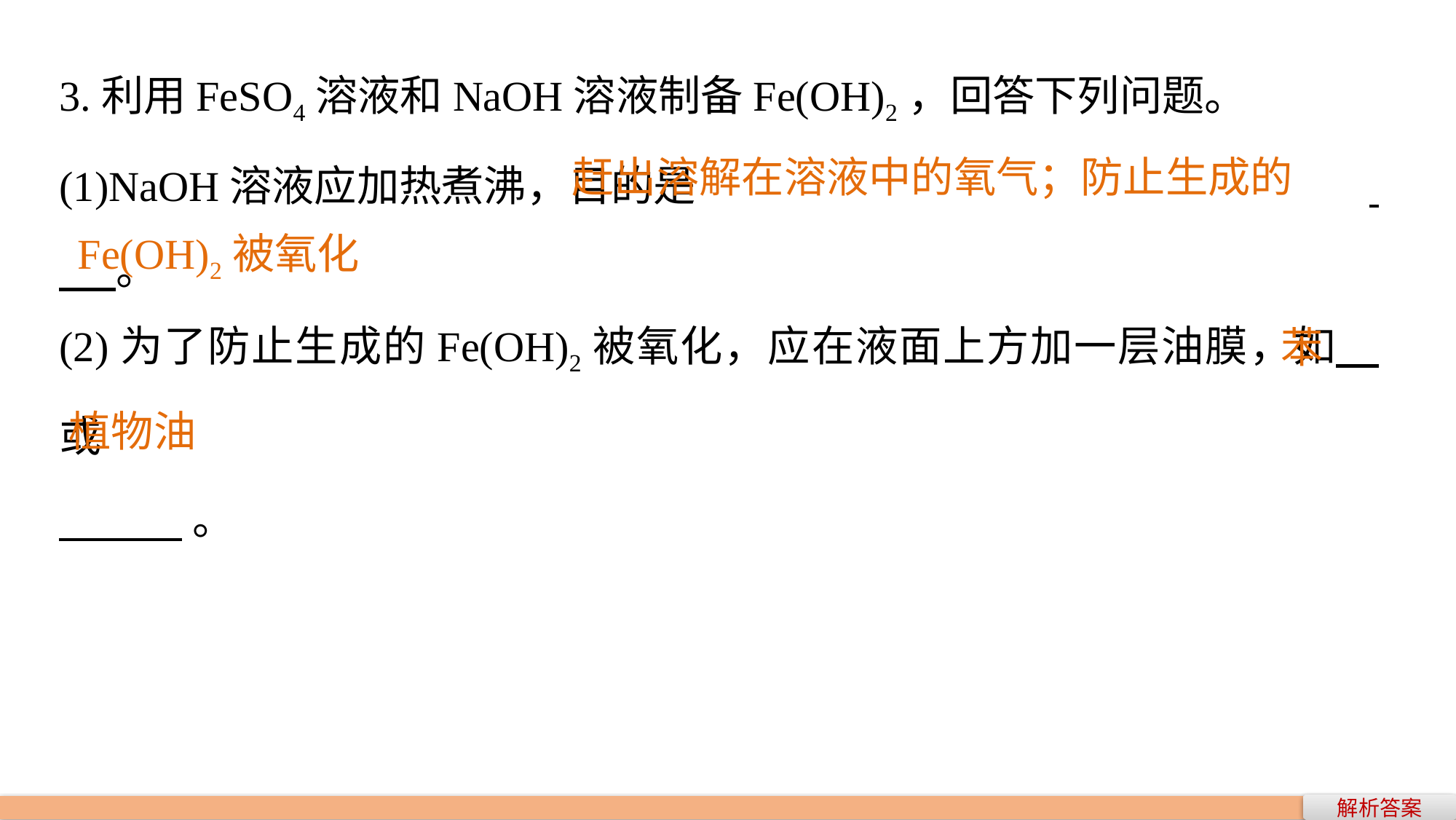

3.利用FeSO4溶液和NaOH溶液制备Fe(OH)2，回答下列问题。
(1)NaOH溶液应加热煮沸，目的是							        。
(2)为了防止生成的Fe(OH)2被氧化，应在液面上方加一层油膜，如     或
             。
				     赶出溶解在溶液中的氧气；防止生成的Fe(OH)2被氧化
苯
植物油
解析答案